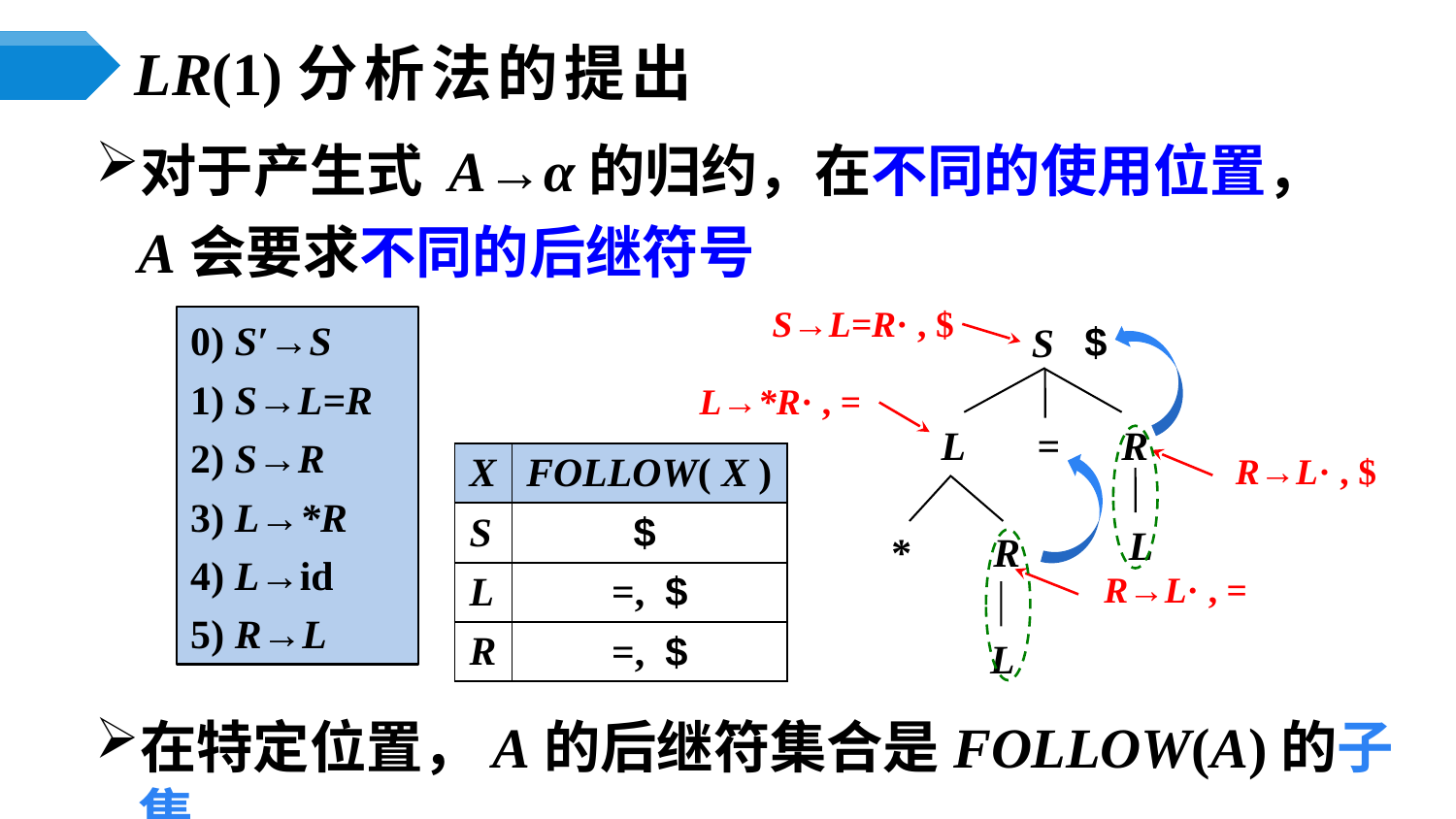

# LR(1)分析法的提出
对于产生式 A→α的归约，在不同的使用位置，A会要求不同的后继符号
S→L=R· , $
0) S′→S
1) S→L=R
2) S→R
3) L→*R
4) L→id
5) R→L
$
S

L       =      R

  L
*        R

  L

L→*R· , =

R→L· , $
| X | FOLLOW( X ) |
| --- | --- |
| S | $ |
| L | =, $ |
| R | =, $ |

R→L· , =
在特定位置，A的后继符集合是FOLLOW(A)的子集